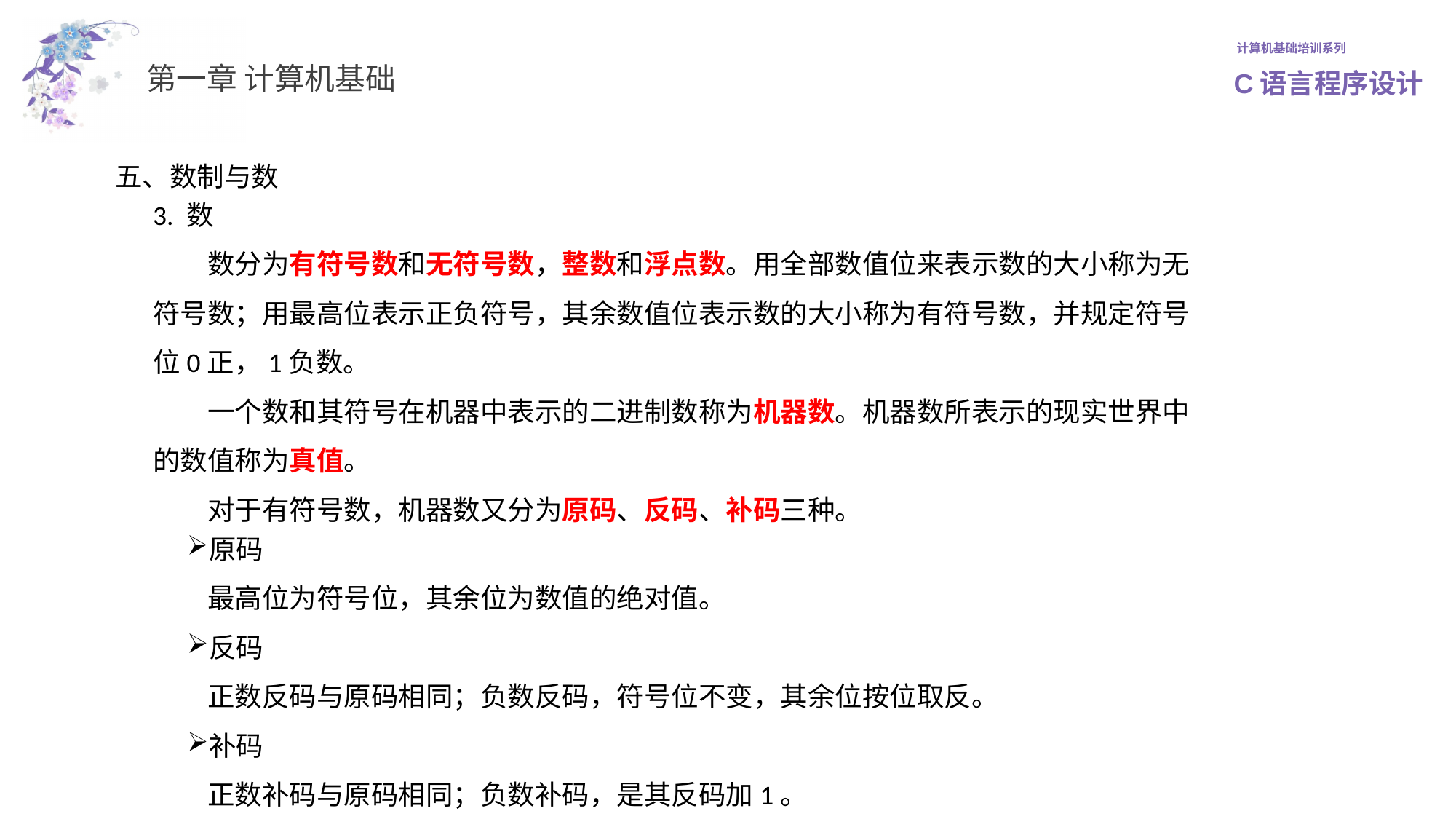

# 第一章 计算机基础
五、数制与数
3. 数
数分为有符号数和无符号数，整数和浮点数。用全部数值位来表示数的大小称为无符号数；用最高位表示正负符号，其余数值位表示数的大小称为有符号数，并规定符号位0正，1负数。
一个数和其符号在机器中表示的二进制数称为机器数。机器数所表示的现实世界中的数值称为真值。
对于有符号数，机器数又分为原码、反码、补码三种。
原码
最高位为符号位，其余位为数值的绝对值。
反码
正数反码与原码相同；负数反码，符号位不变，其余位按位取反。
补码
正数补码与原码相同；负数补码，是其反码加1。